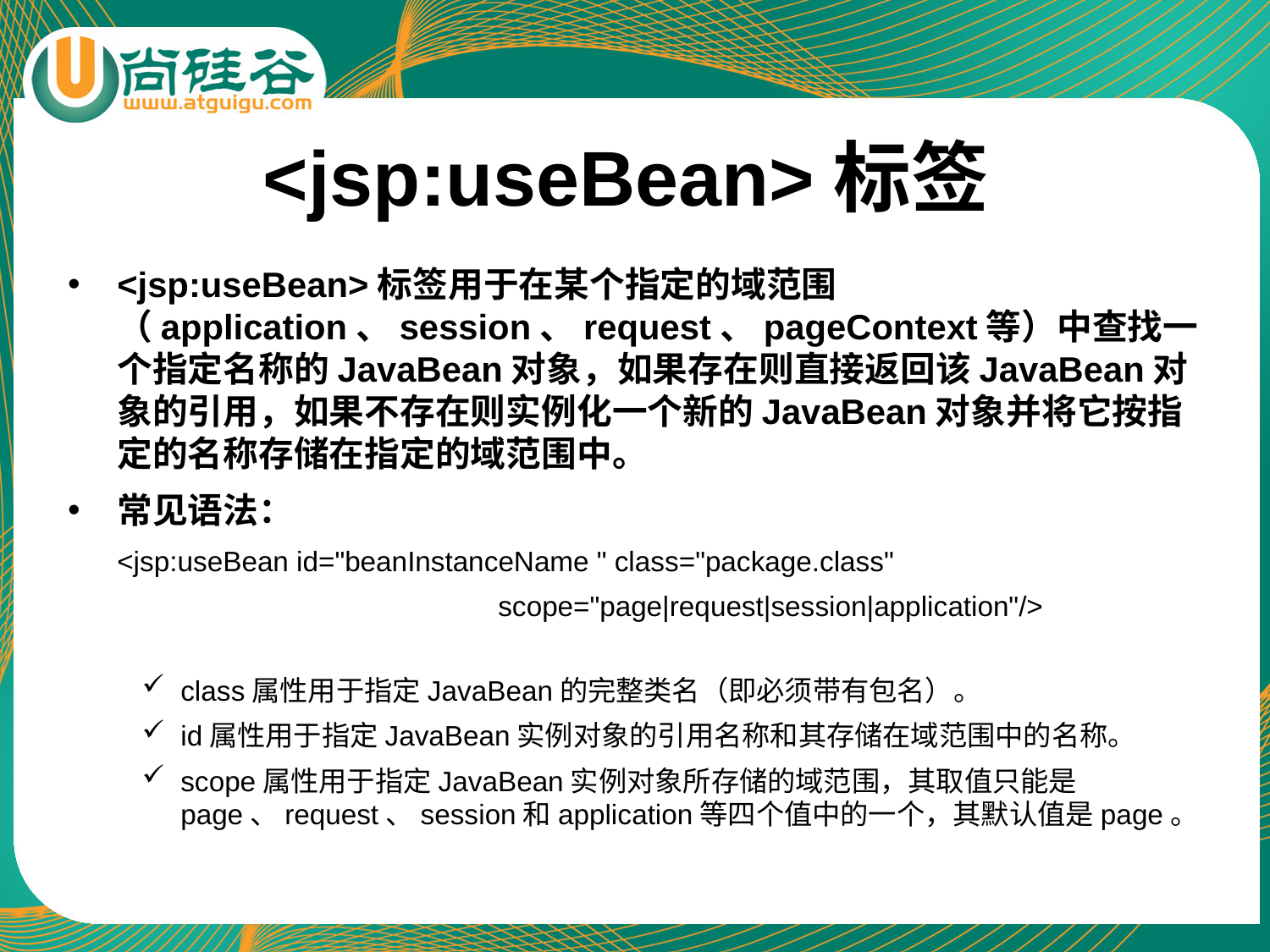

# <jsp:useBean>标签
<jsp:useBean>标签用于在某个指定的域范围（application、session、request、pageContext等）中查找一个指定名称的JavaBean对象，如果存在则直接返回该JavaBean对象的引用，如果不存在则实例化一个新的JavaBean对象并将它按指定的名称存储在指定的域范围中。
常见语法：
	<jsp:useBean id="beanInstanceName " class="package.class"
				scope="page|request|session|application"/>

class属性用于指定JavaBean的完整类名（即必须带有包名）。
id属性用于指定JavaBean实例对象的引用名称和其存储在域范围中的名称。
scope属性用于指定JavaBean实例对象所存储的域范围，其取值只能是page、request、session和application等四个值中的一个，其默认值是page。